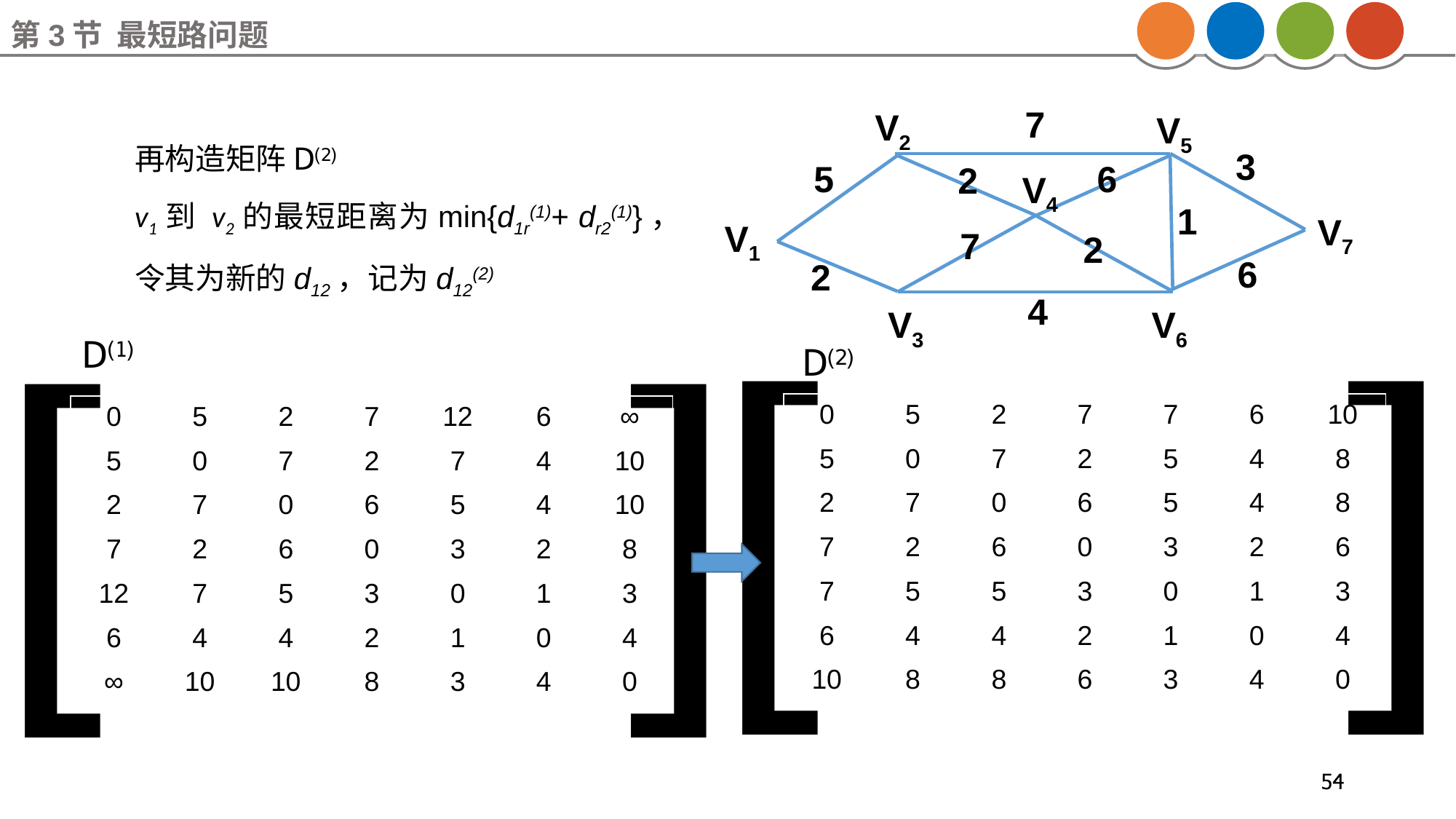

第3节  最短路问题
V2
V5
V4
V7
V1
V6
V3
7
3
5
6
2
1
7
2
6
2
4
再构造矩阵D(2)
v1到 v2的最短距离为min{d1r(1)+ dr2(1)}，令其为新的d12，记为d12(2)
[     ]
[     ]
D(1)
D(2)
| 0 | 5 | 2 | 7 | 7 | 6 | 10 |
| --- | --- | --- | --- | --- | --- | --- |
| 5 | 0 | 7 | 2 | 5 | 4 | 8 |
| 2 | 7 | 0 | 6 | 5 | 4 | 8 |
| 7 | 2 | 6 | 0 | 3 | 2 | 6 |
| 7 | 5 | 5 | 3 | 0 | 1 | 3 |
| 6 | 4 | 4 | 2 | 1 | 0 | 4 |
| 10 | 8 | 8 | 6 | 3 | 4 | 0 |
| 0 | 5 | 2 | 7 | 12 | 6 | ∞ |
| --- | --- | --- | --- | --- | --- | --- |
| 5 | 0 | 7 | 2 | 7 | 4 | 10 |
| 2 | 7 | 0 | 6 | 5 | 4 | 10 |
| 7 | 2 | 6 | 0 | 3 | 2 | 8 |
| 12 | 7 | 5 | 3 | 0 | 1 | 3 |
| 6 | 4 | 4 | 2 | 1 | 0 | 4 |
| ∞ | 10 | 10 | 8 | 3 | 4 | 0 |

54